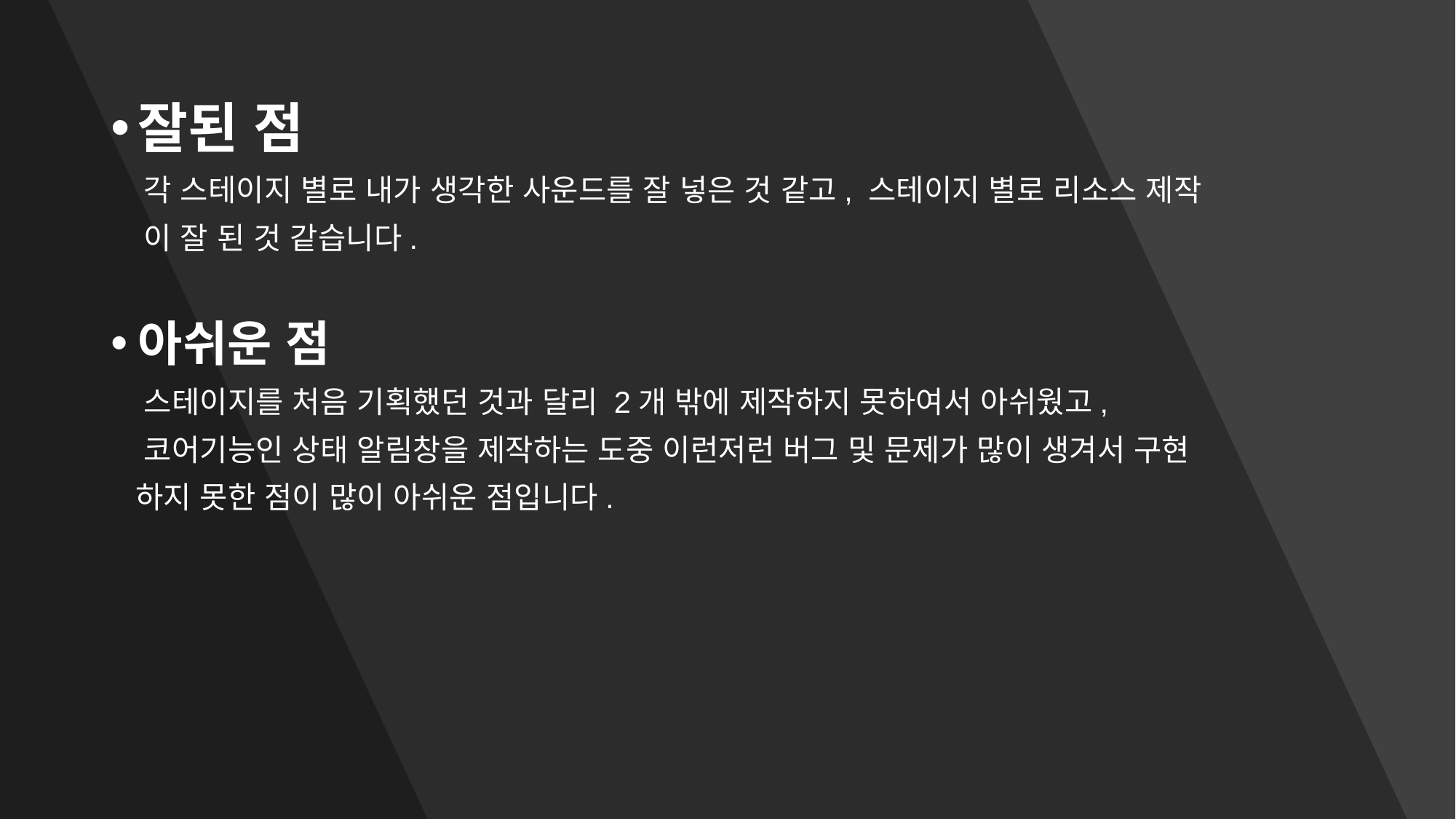

잘된 점
   각 스테이지 별로 내가 생각한 사운드를 잘 넣은 것 같고, 스테이지 별로 리소스 제작
   이 잘 된 것 같습니다.

아쉬운 점
   스테이지를 처음 기획했던 것과 달리 2개 밖에 제작하지 못하여서 아쉬웠고,
   코어기능인 상태 알림창을 제작하는 도중 이런저런 버그 및 문제가 많이 생겨서 구현
  하지 못한 점이 많이 아쉬운 점입니다.